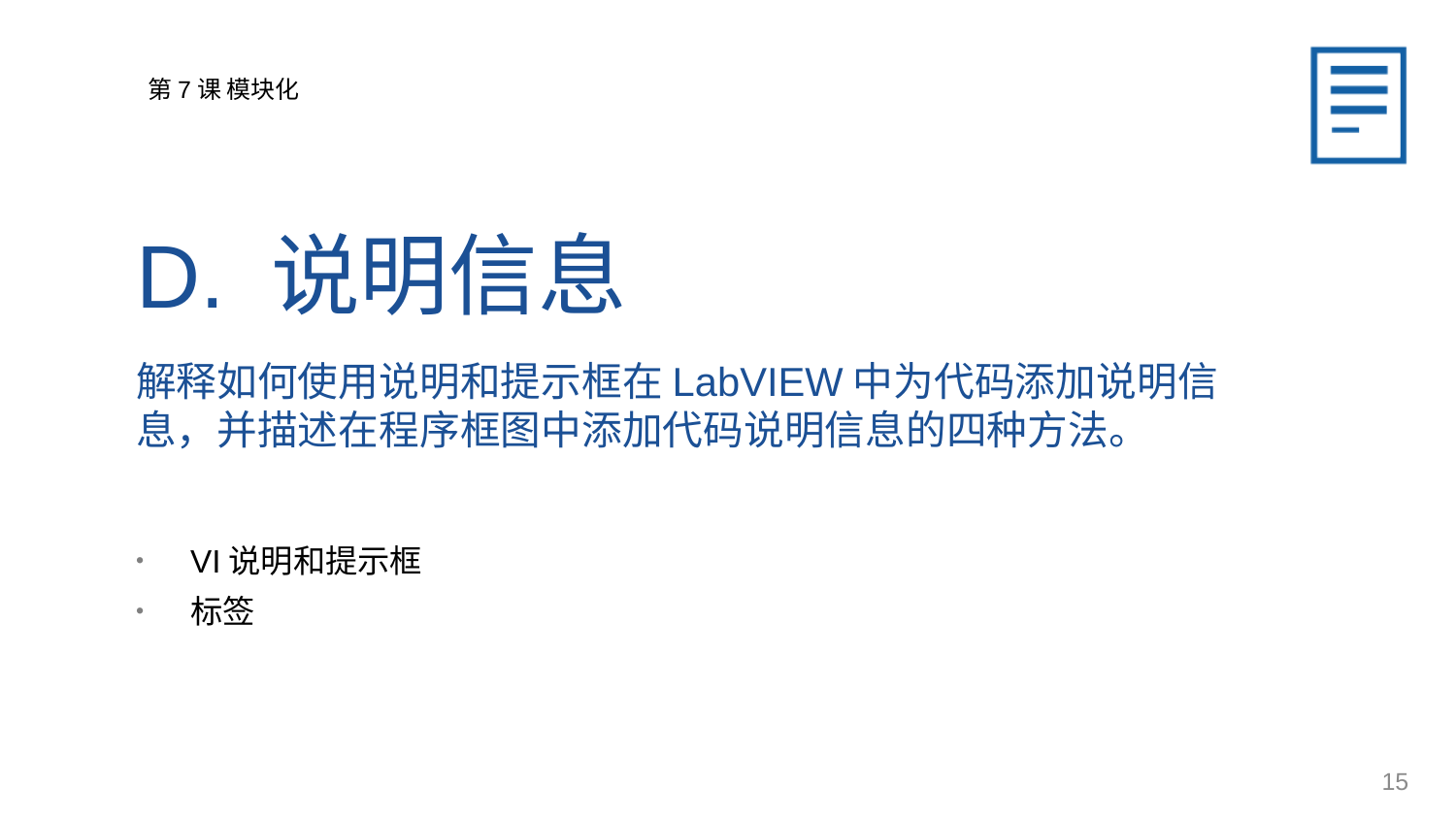

D. 说明信息
解释如何使用说明和提示框在LabVIEW中为代码添加说明信息，并描述在程序框图中添加代码说明信息的四种方法。
VI说明和提示框
标签
15